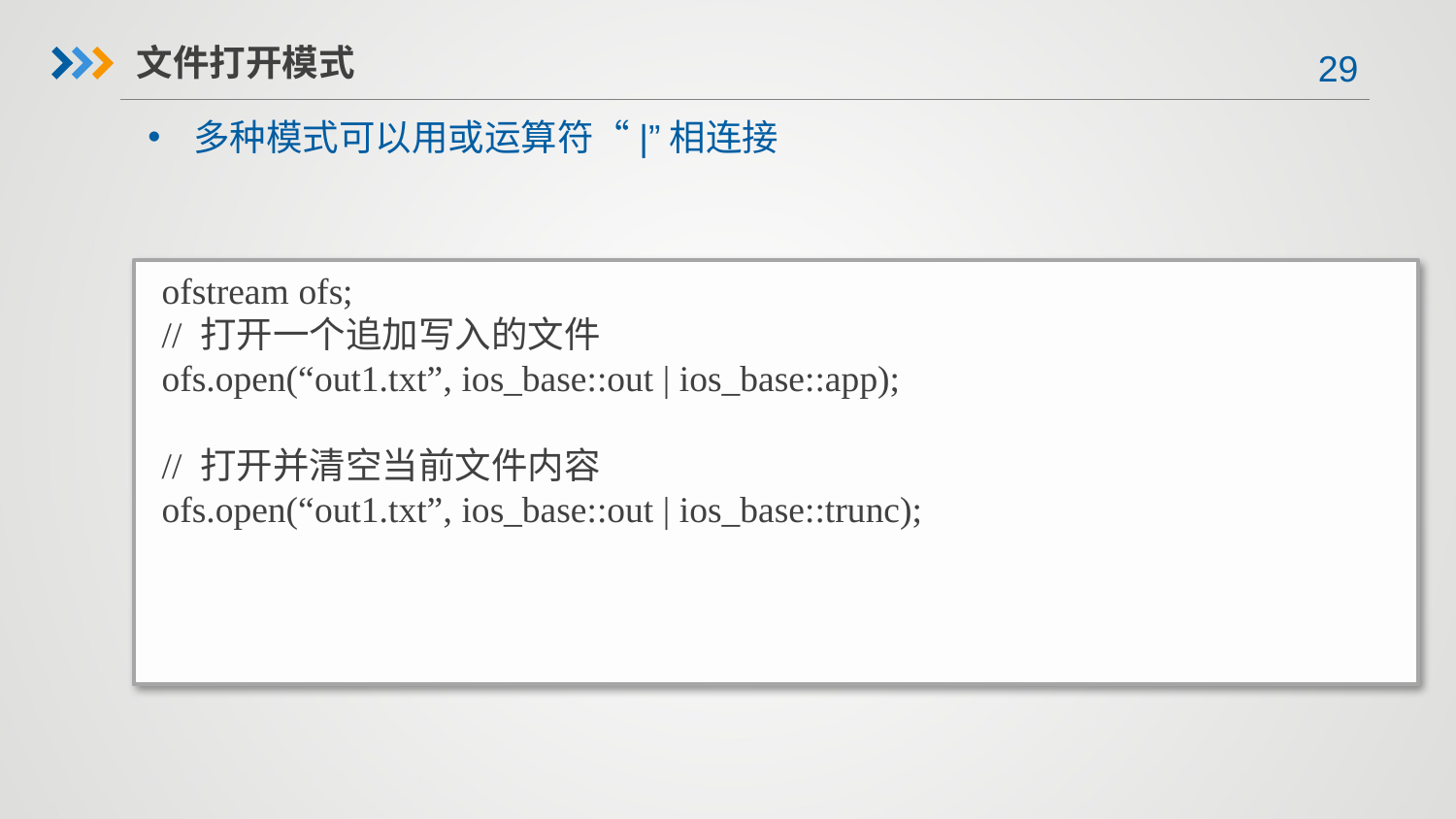

文件打开模式
多种模式可以用或运算符“|”相连接

ofstream ofs;
// 打开一个追加写入的文件
ofs.open(“out1.txt”, ios_base::out | ios_base::app);

// 打开并清空当前文件内容
ofs.open(“out1.txt”, ios_base::out | ios_base::trunc);